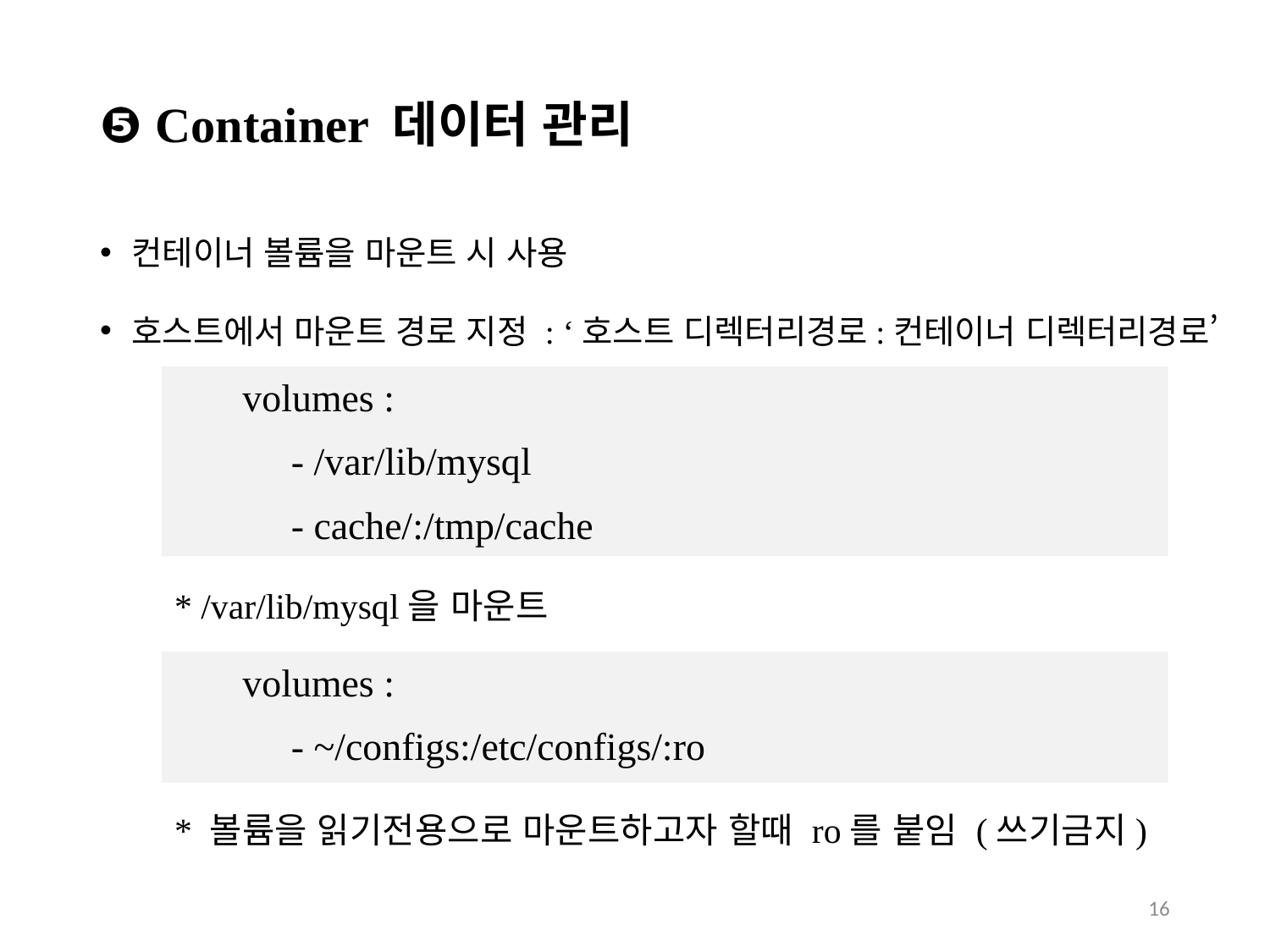

# ❺ Container 데이터 관리
컨테이너 볼륨을 마운트 시 사용
호스트에서 마운트 경로 지정 : ‘호스트 디렉터리경로:컨테이너 디렉터리경로’
       volumes :
            - /var/lib/mysql
            - cache/:/tmp/cache
* /var/lib/mysql을 마운트

       volumes :
            - ~/configs:/etc/configs/:ro
* 볼륨을 읽기전용으로 마운트하고자 할때 ro를 붙임 (쓰기금지)
16